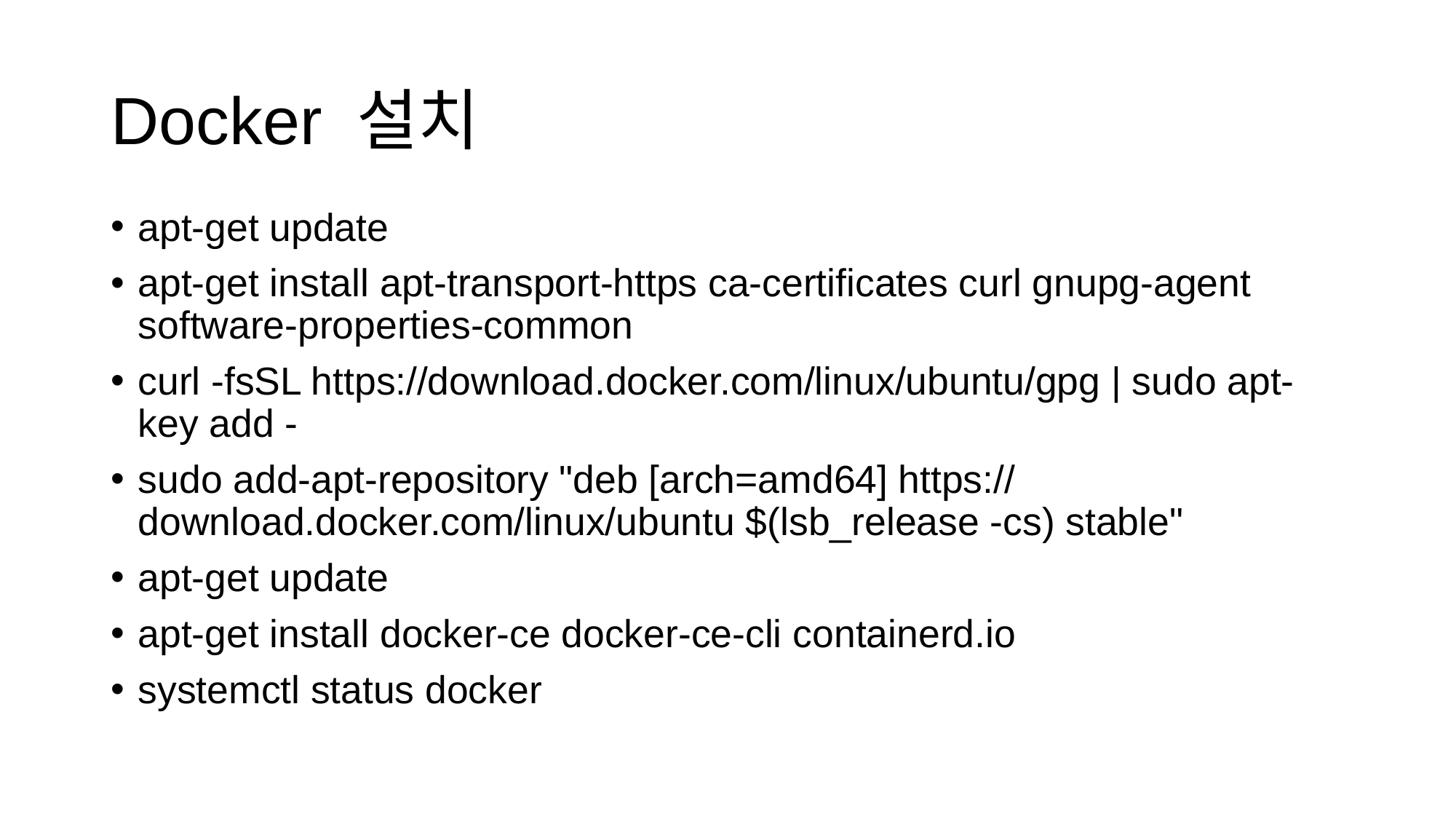

# Docker 설치
apt-get update
apt-get install apt-transport-https ca-certificates curl gnupg-agent software-properties-common
curl -fsSL https://download.docker.com/linux/ubuntu/gpg | sudo apt-key add -
sudo add-apt-repository "deb [arch=amd64] https://download.docker.com/linux/ubuntu $(lsb_release -cs) stable"
apt-get update
apt-get install docker-ce docker-ce-cli containerd.io
systemctl status docker